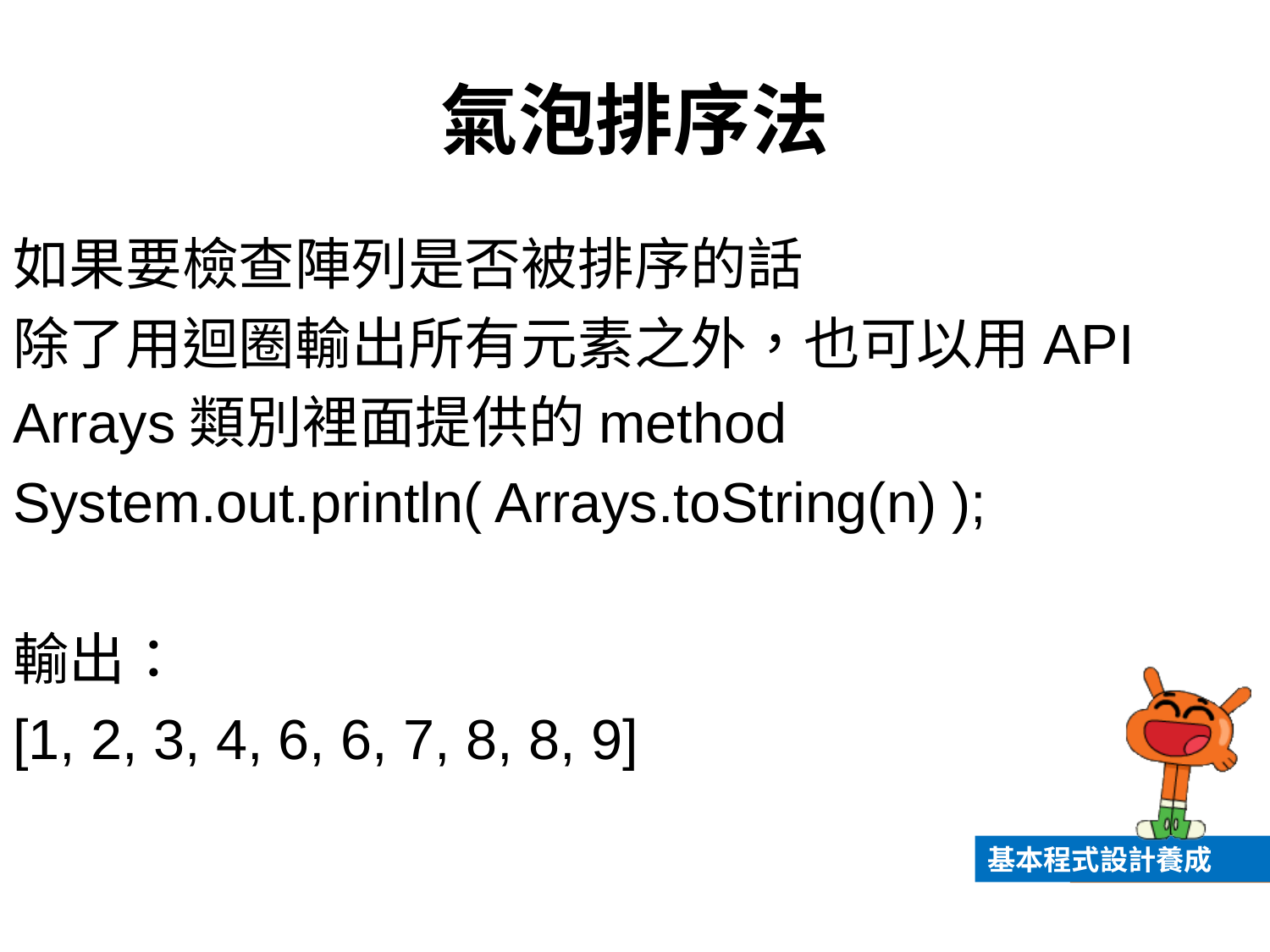

# 氣泡排序法
如果要檢查陣列是否被排序的話
除了用迴圈輸出所有元素之外，也可以用API
Arrays類別裡面提供的method
System.out.println( Arrays.toString(n) );

輸出：
[1, 2, 3, 4, 6, 6, 7, 8, 8, 9]